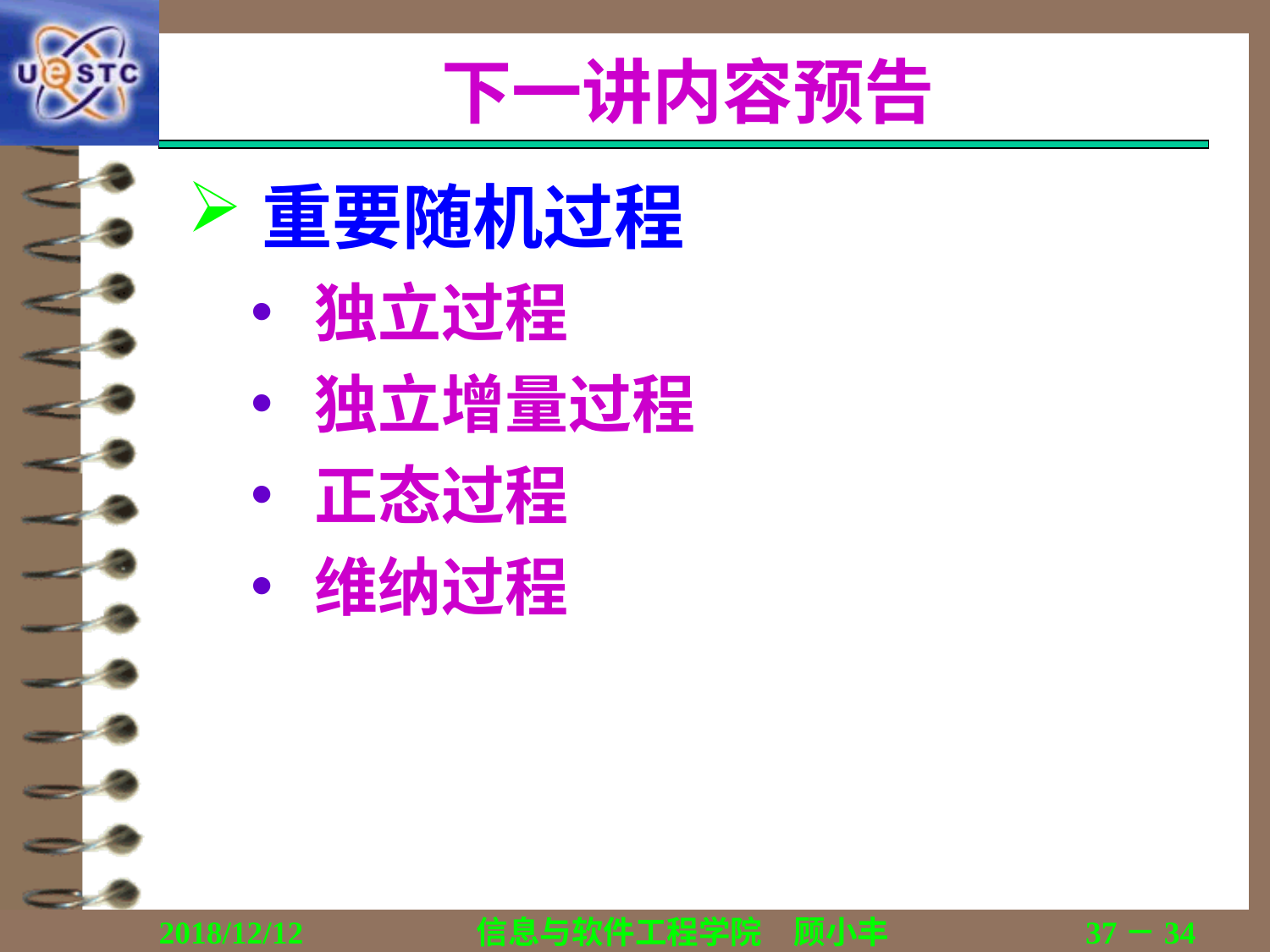

# 下一讲内容预告
重要随机过程
独立过程
独立增量过程
正态过程
维纳过程
2018/12/12
信息与软件工程学院　顾小丰
37－34